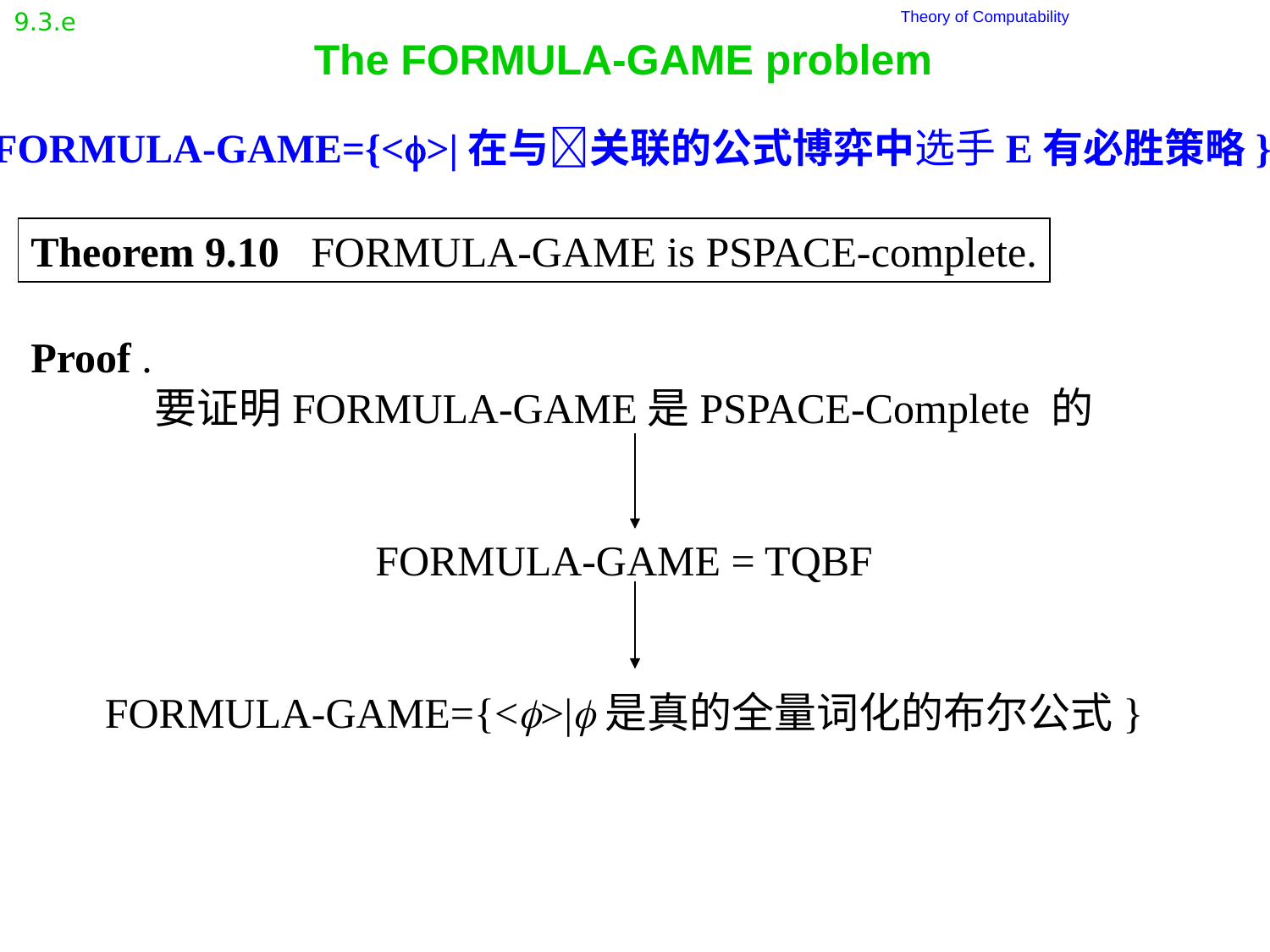

9.3.e
# The FORMULA-GAME problem
 Theory of Computability
FORMULA-GAME={<φ>|在与φ关联的公式博弈中选手E有必胜策略}
Theorem 9.10   FORMULA-GAME is PSPACE-complete.
Proof .
要证明FORMULA-GAME是PSPACE-Complete 的

FORMULA-GAME = TQBF

FORMULA-GAME={<φ>|φ是真的全量词化的布尔公式}